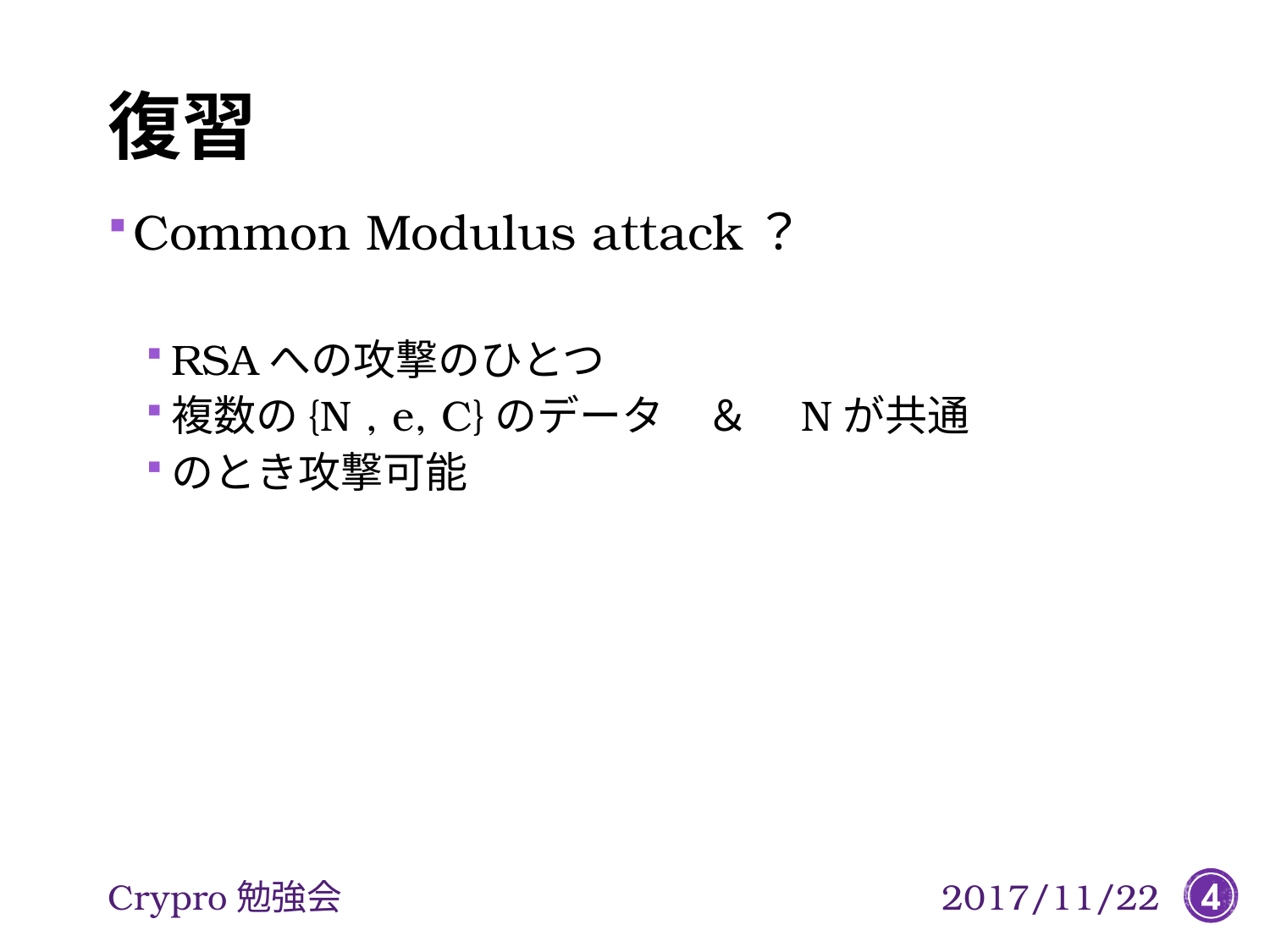

# 復習
Common Modulus attack？

RSAへの攻撃のひとつ
複数の{N , e, C}のデータ　＆　Nが共通
のとき攻撃可能
Crypro勉強会
2017/11/22
4